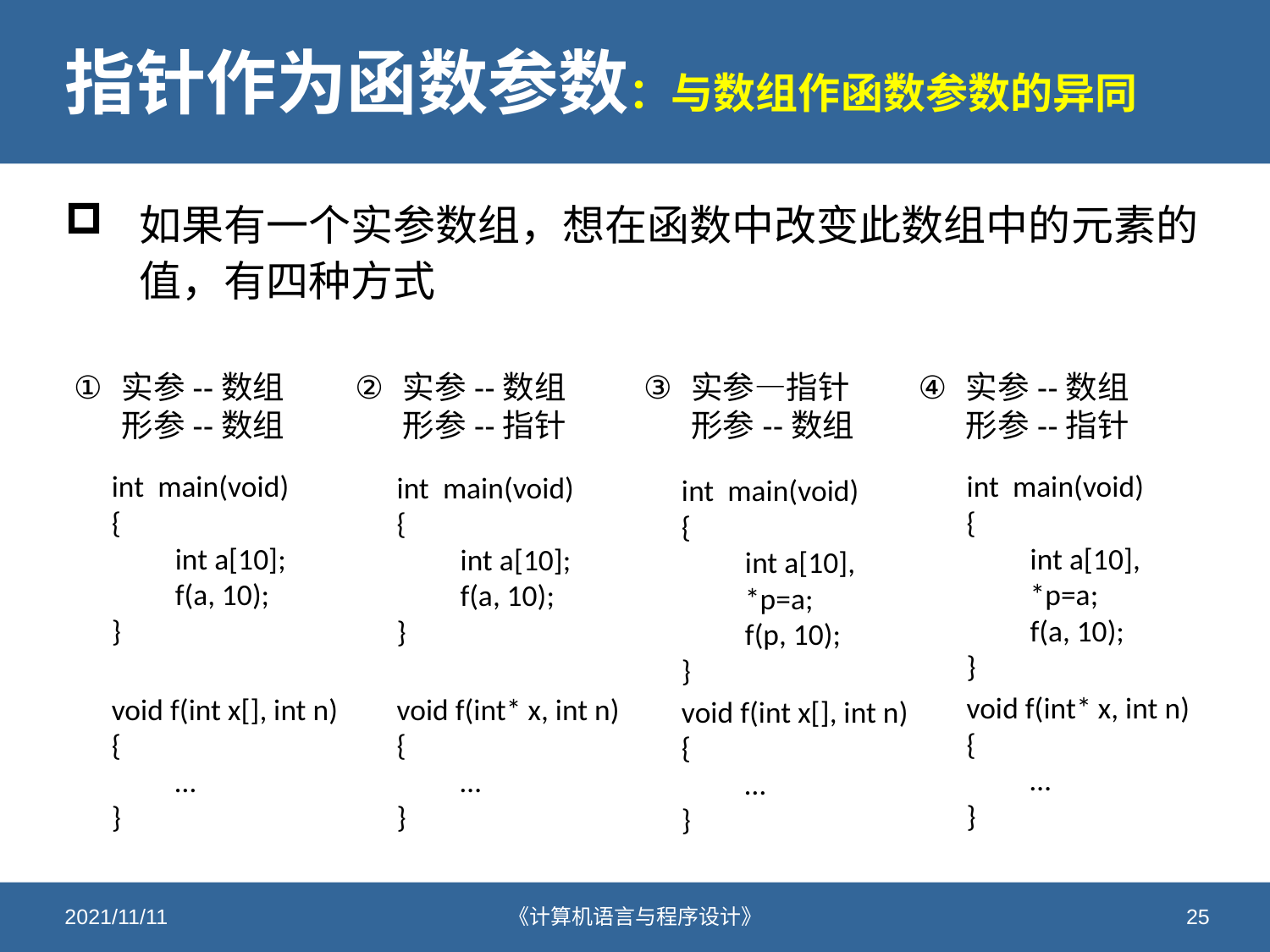

# 指针作为函数参数：与数组作函数参数的异同
如果有一个实参数组，想在函数中改变此数组中的元素的值，有四种方式
实参--数组
形参--数组
实参--数组
形参--指针
实参—指针
形参--数组
实参--数组
形参--指针
int  main(void)
{
int a[10];
f(a, 10);
}
int  main(void)
{
int a[10], *p=a;
f(a, 10);
}
int  main(void)
{
int a[10];
f(a, 10);
}
int  main(void)
{
int a[10], *p=a;
f(p, 10);
}
void f(int* x, int n)
{
…
}
void f(int x[], int n)
{
…
}
void f(int* x, int n)
{
…
}
void f(int x[], int n)
{
…
}
2021/11/11
《计算机语言与程序设计》
25